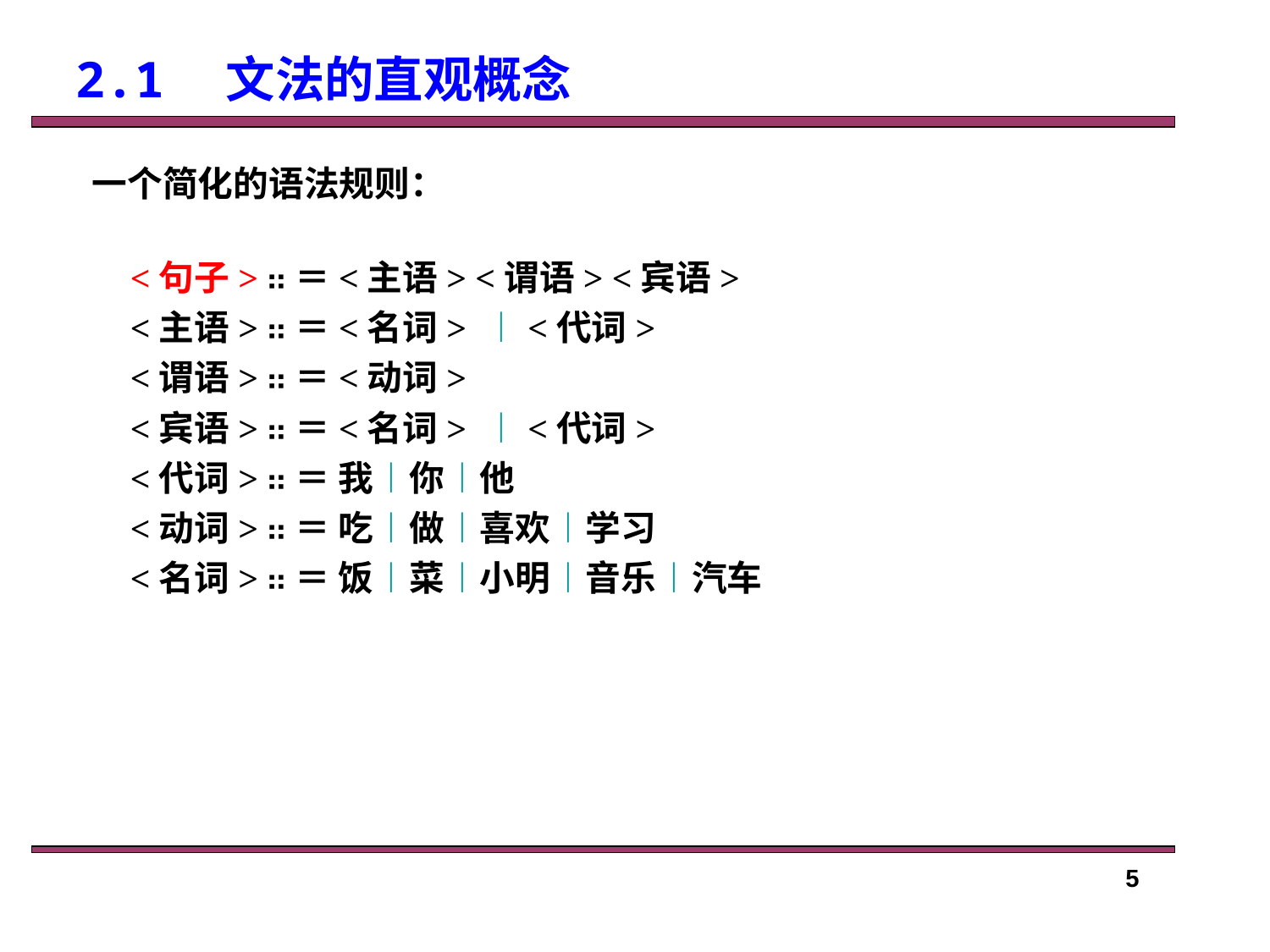

2.1　文法的直观概念
一个简化的语法规则：
<句子> ∷＝<主语> <谓语> <宾语>
<主语> ∷＝<名词> ︱<代词>
<谓语> ∷＝<动词>
<宾语> ∷＝<名词> ︱<代词>
<代词> ∷＝ 我︱你︱他
<动词> ∷＝ 吃︱做︱喜欢︱学习
<名词> ∷＝ 饭︱菜︱小明︱音乐︱汽车

5